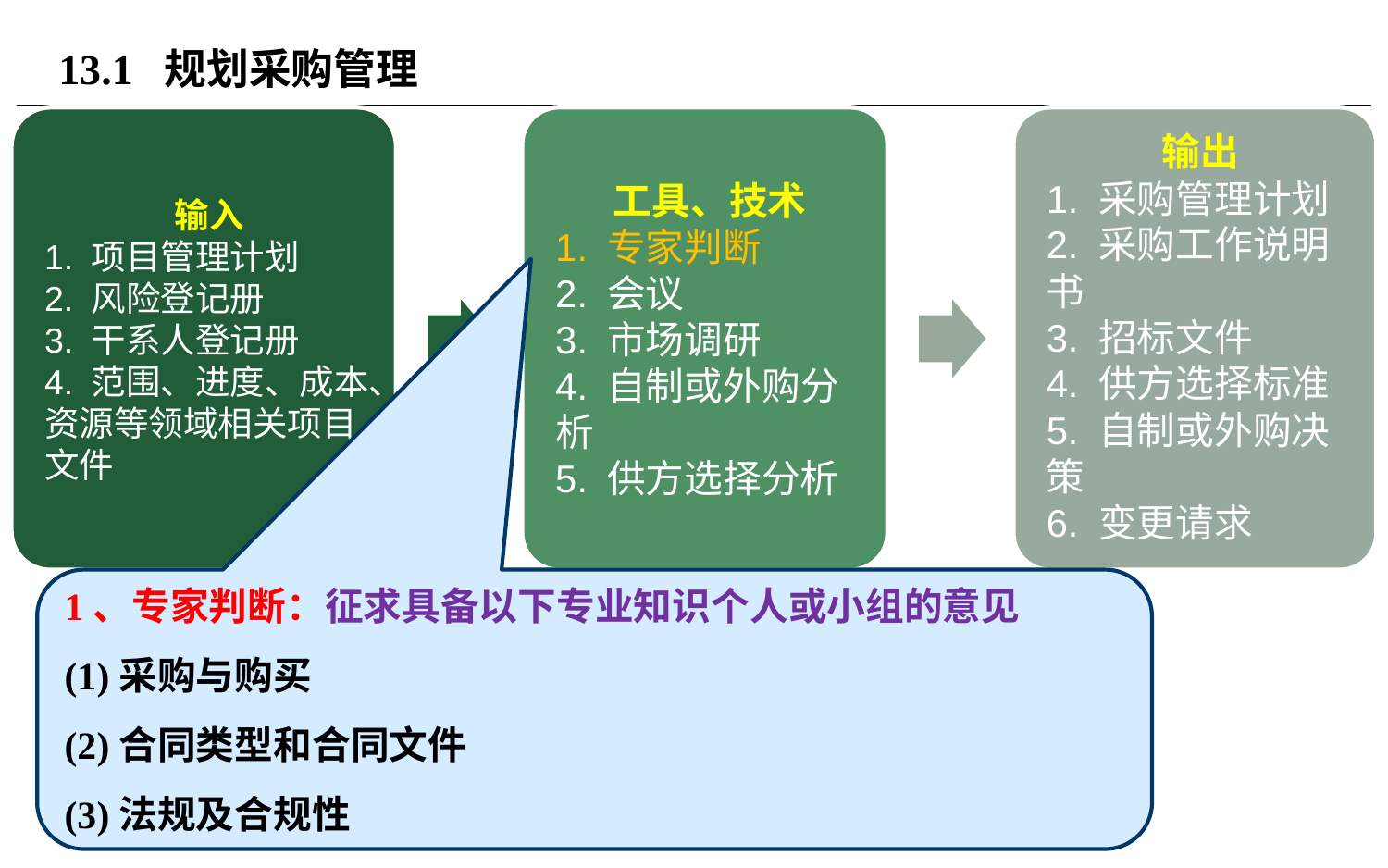

# 13.1  规划采购管理
输入
1. 项目管理计划
2. 风险登记册
3. 干系人登记册
4. 范围、进度、成本、资源等领域相关项目文件

工具、技术
1. 专家判断
2. 会议
3. 市场调研
4. 自制或外购分析
5. 供方选择分析

输出
1. 采购管理计划
2. 采购工作说明书
3. 招标文件
4. 供方选择标准
5. 自制或外购决策
6. 变更请求

1、专家判断：征求具备以下专业知识个人或小组的意见
(1)采购与购买
(2)合同类型和合同文件
(3)法规及合规性